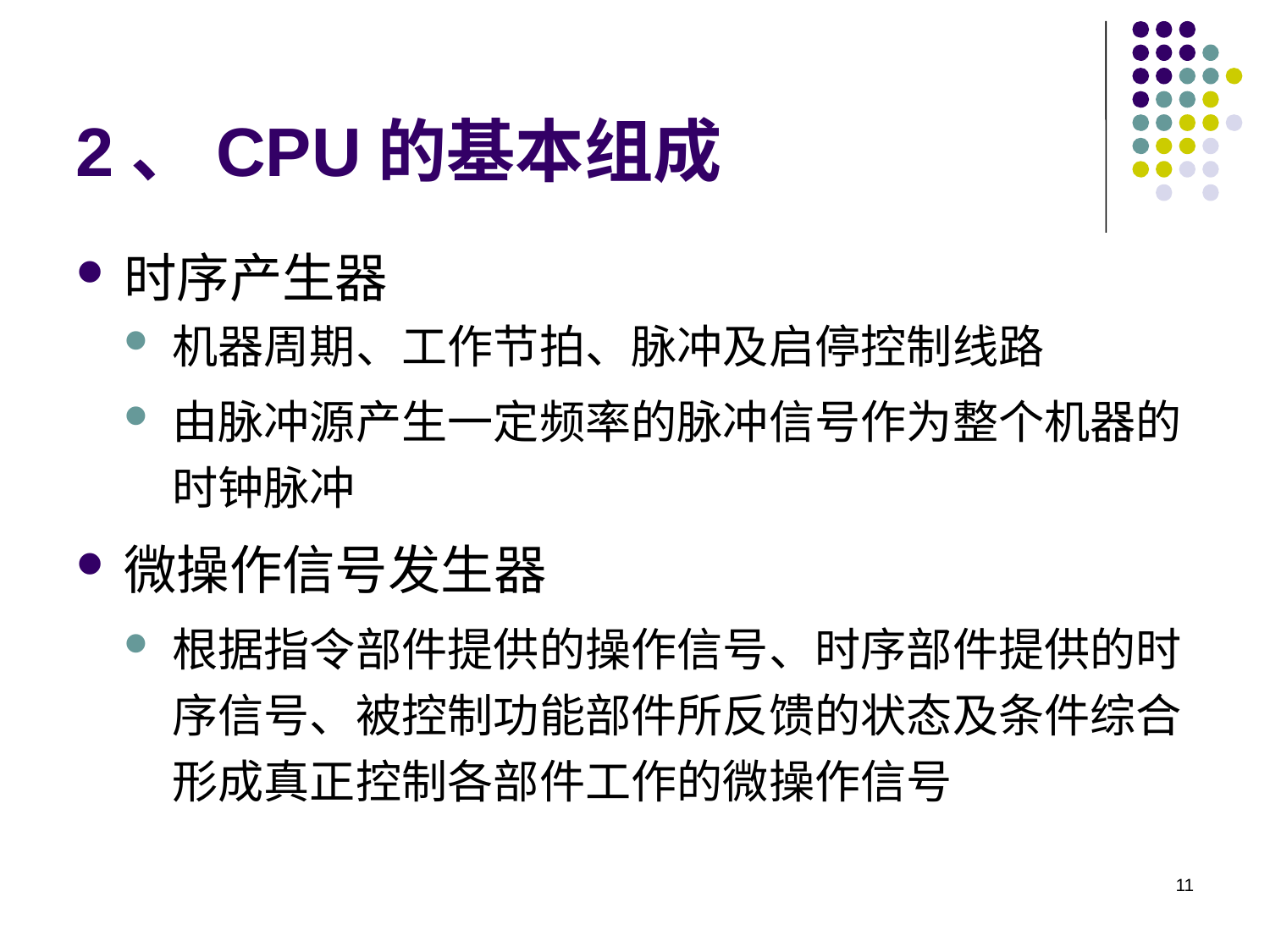

2、CPU的基本组成
时序产生器
机器周期、工作节拍、脉冲及启停控制线路
由脉冲源产生一定频率的脉冲信号作为整个机器的时钟脉冲
微操作信号发生器
根据指令部件提供的操作信号、时序部件提供的时序信号、被控制功能部件所反馈的状态及条件综合形成真正控制各部件工作的微操作信号
11